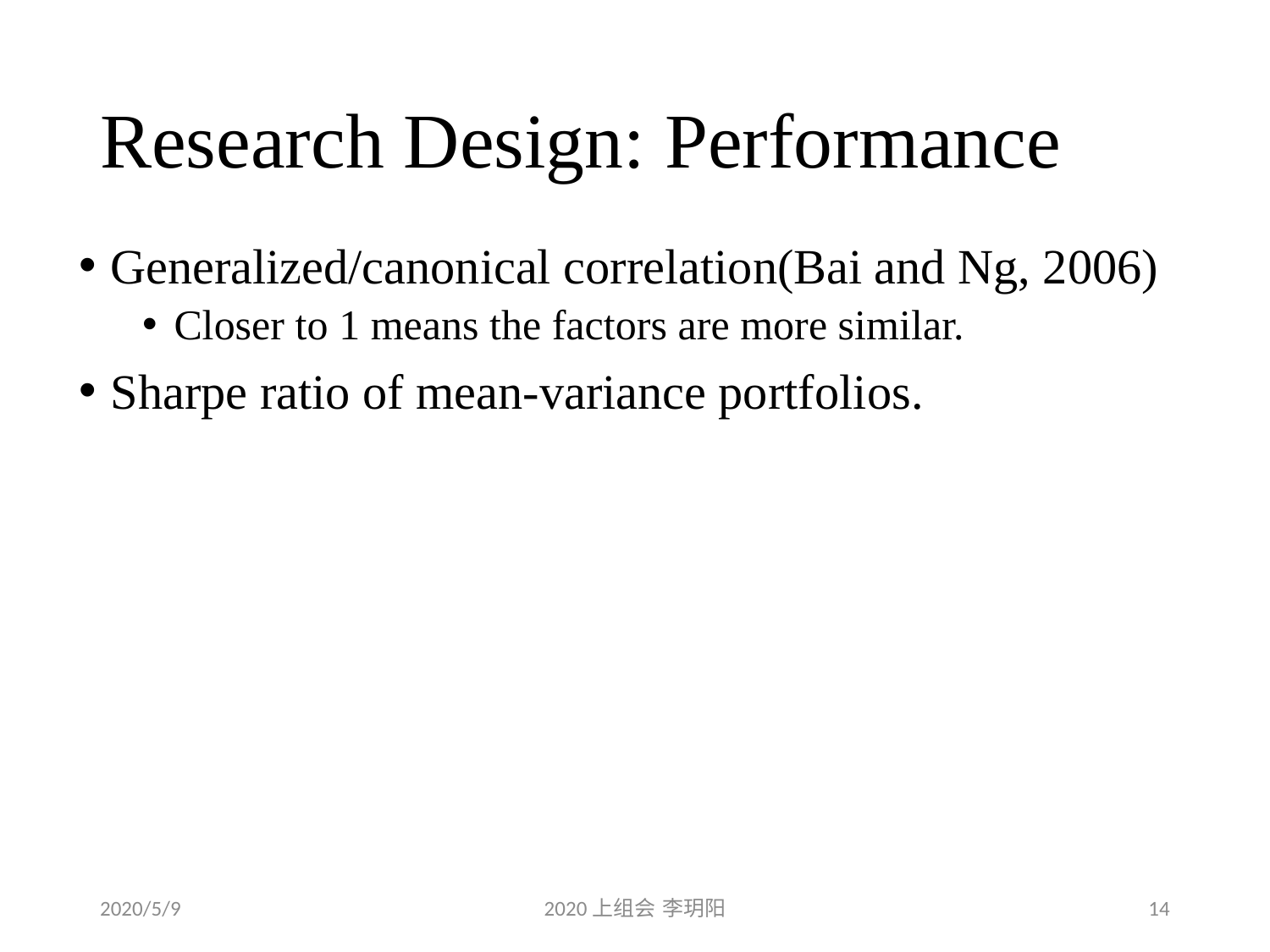

# Research Design: Performance
Generalized/canonical correlation(Bai and Ng, 2006)
Closer to 1 means the factors are more similar.
Sharpe ratio of mean-variance portfolios.

2020/5/9
2020上组会 李玥阳
14